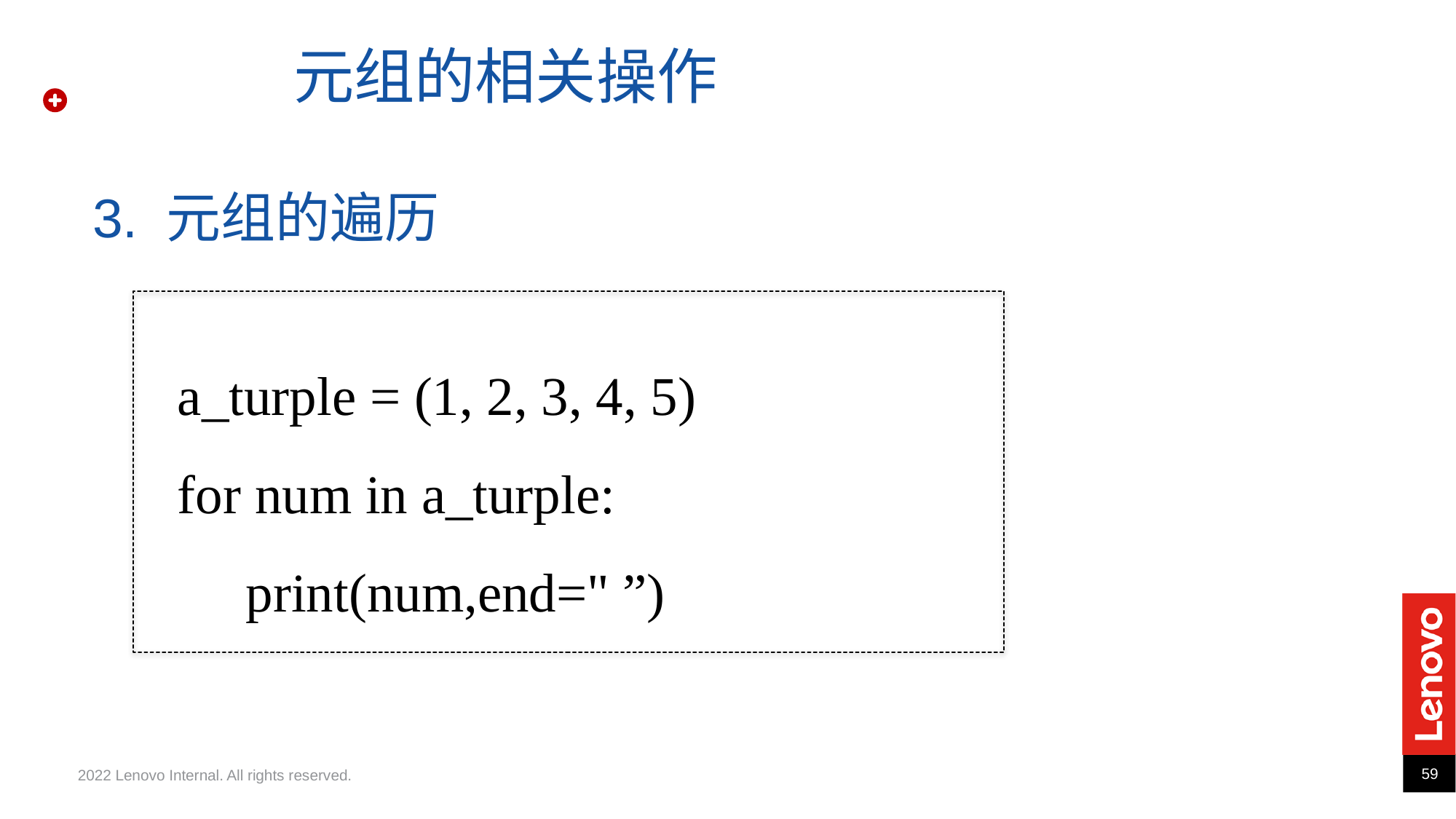

元组的相关操作
3. 元组的遍历

a_turple = (1, 2, 3, 4, 5)
for num in a_turple:
     print(num,end=" ”)